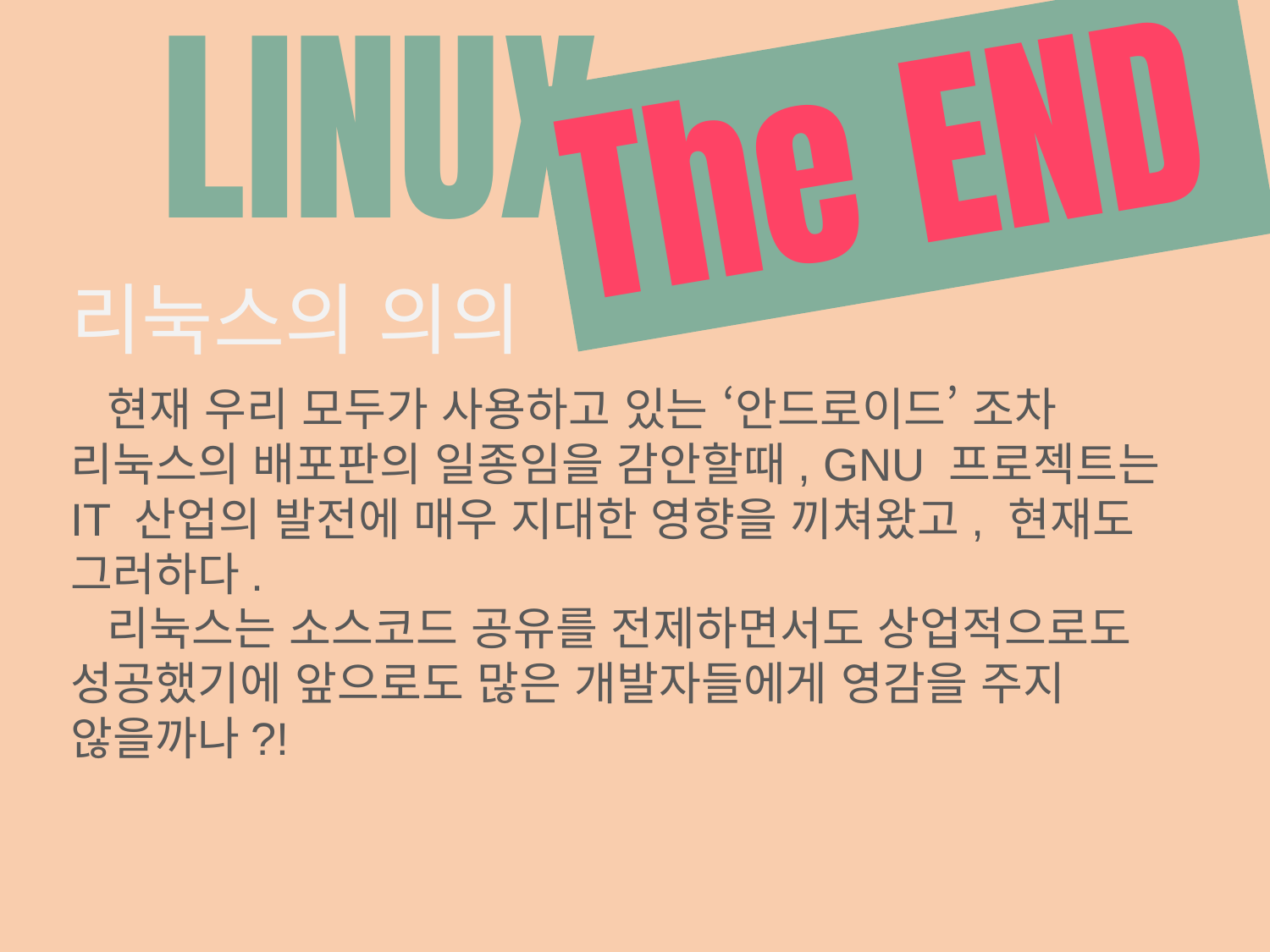

LINUX
The END
리눅스의 의의
  현재 우리 모두가 사용하고 있는 ‘안드로이드’ 조차 리눅스의 배포판의 일종임을 감안할때, GNU 프로젝트는
IT 산업의 발전에 매우 지대한 영향을 끼쳐왔고, 현재도 그러하다.
  리눅스는 소스코드 공유를 전제하면서도 상업적으로도 성공했기에 앞으로도 많은 개발자들에게 영감을 주지 않을까나?!